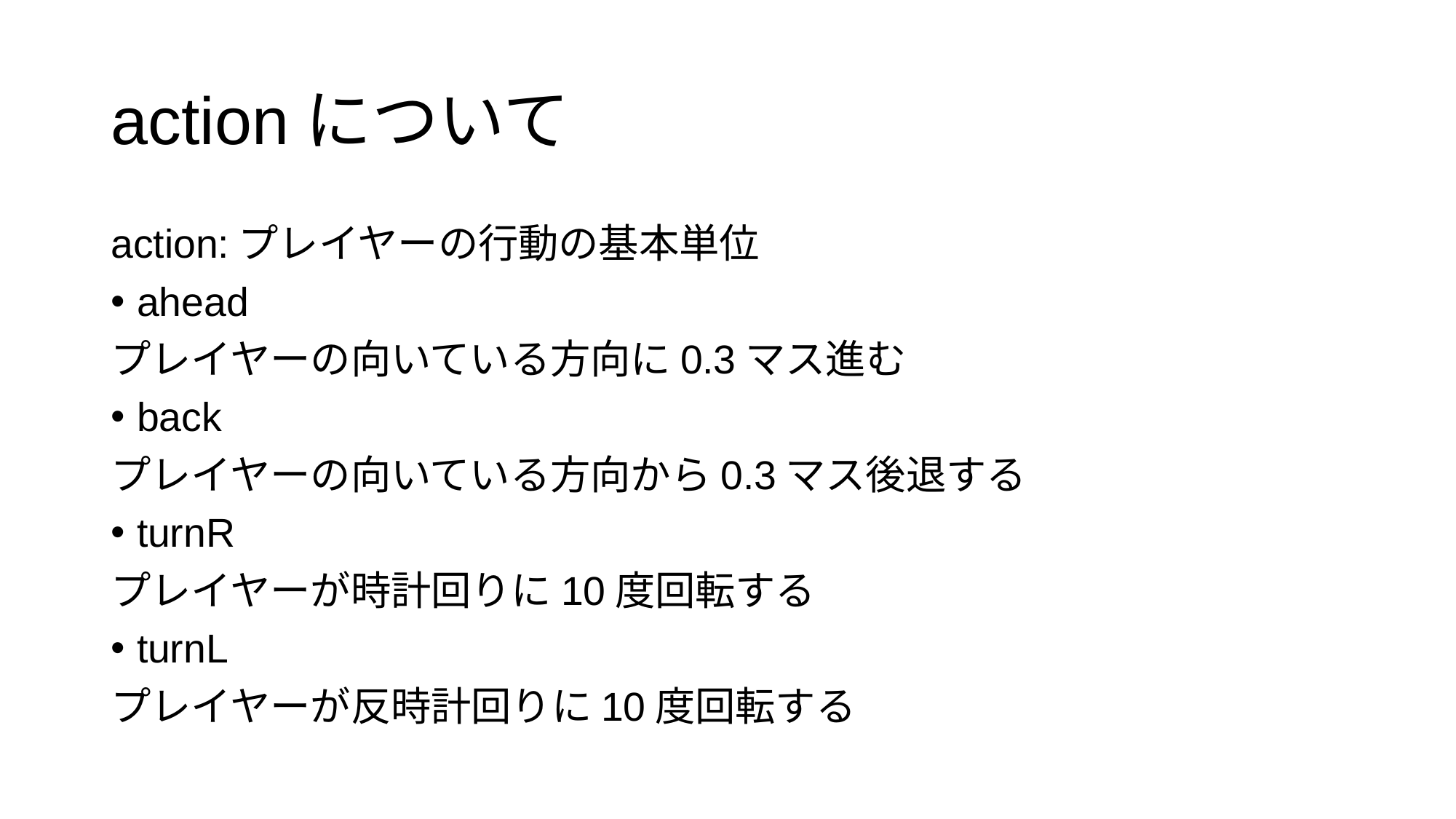

# actionについて
action:プレイヤーの行動の基本単位
ahead
プレイヤーの向いている方向に0.3マス進む
back
プレイヤーの向いている方向から0.3マス後退する
turnR
プレイヤーが時計回りに10度回転する
turnL
プレイヤーが反時計回りに10度回転する